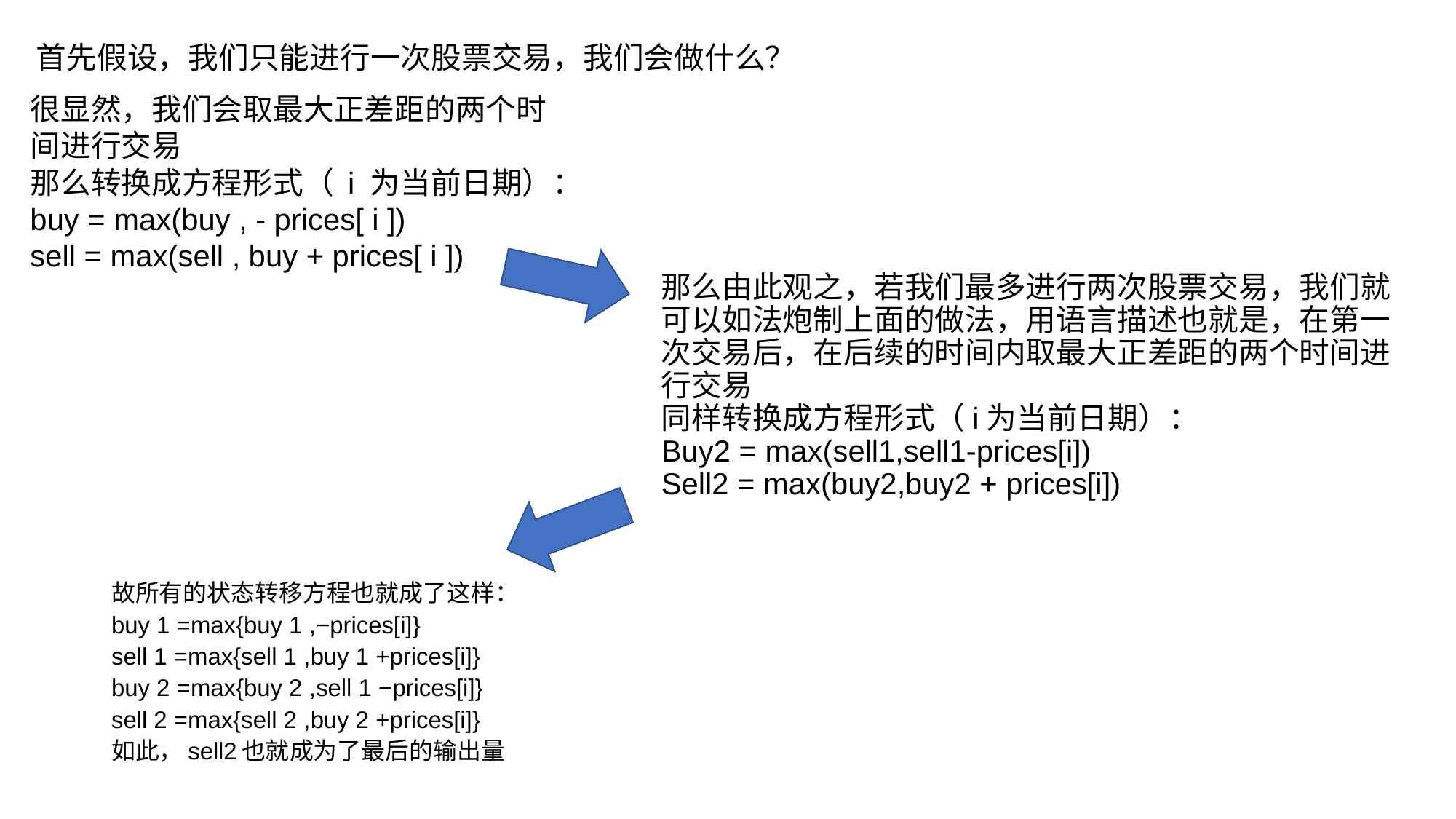

# 首先假设，我们只能进行一次股票交易，我们会做什么？
很显然，我们会取最大正差距的两个时间进行交易
那么转换成方程形式（ i 为当前日期）：
buy = max(buy , - prices[ i ])
sell = max(sell , buy + prices[ i ])

那么由此观之，若我们最多进行两次股票交易，我们就可以如法炮制上面的做法，用语言描述也就是，在第一次交易后，在后续的时间内取最大正差距的两个时间进行交易
同样转换成方程形式（i为当前日期）：
Buy2 = max(sell1,sell1-prices[i])
Sell2 = max(buy2,buy2 + prices[i])

故所有的状态转移方程也就成了这样：
buy 1​ =max{buy 1​ ,−prices[i]}
sell 1​ =max{sell 1​ ,buy 1​ +prices[i]}
buy 2​ =max{buy 2​ ,sell 1​ −prices[i]}
sell 2​ =max{sell 2​ ,buy 2​ +prices[i]}​
如此，sell2也就成为了最后的输出量